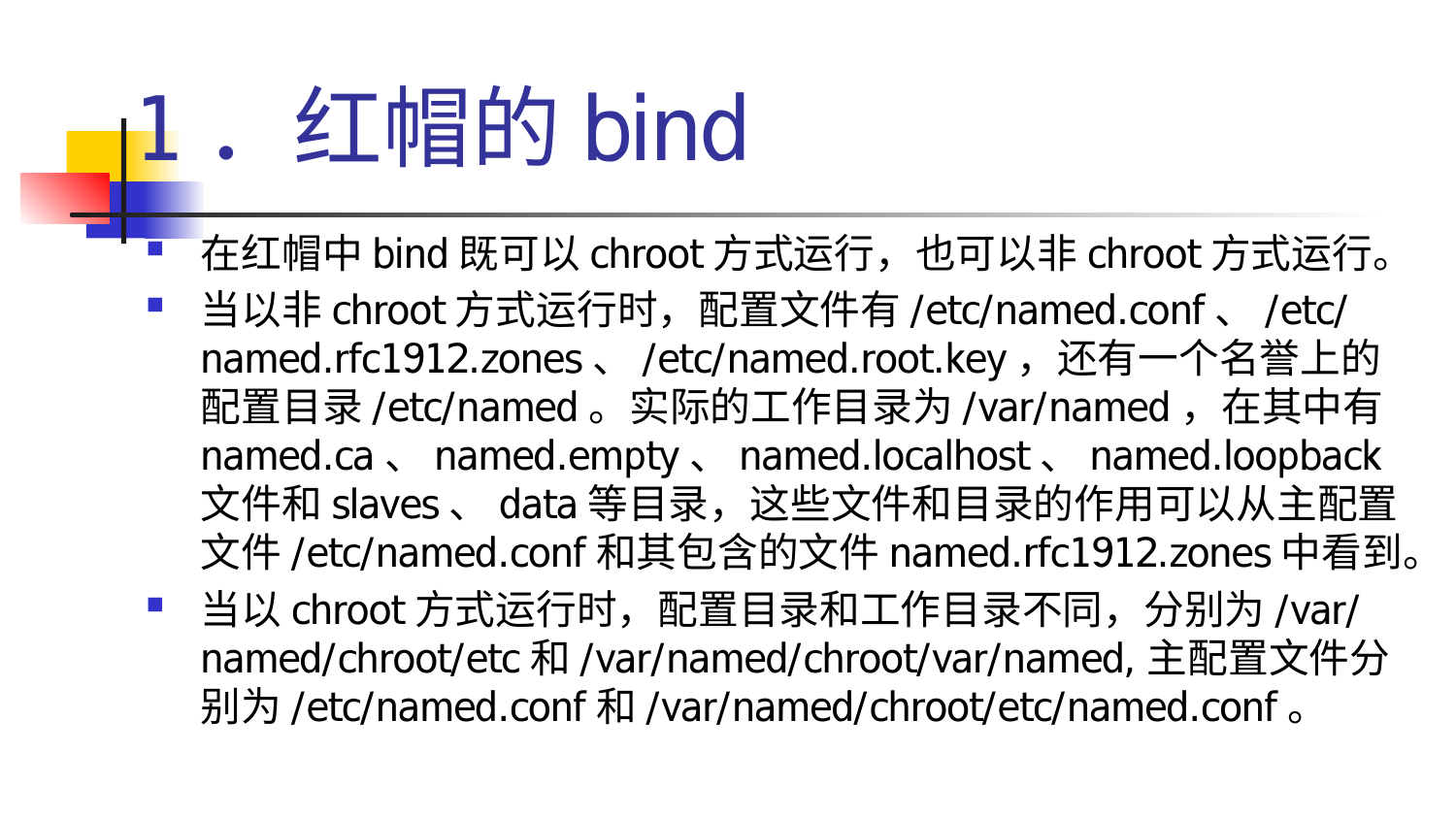

# 1．红帽的bind
在红帽中bind既可以chroot方式运行，也可以非chroot方式运行。
当以非chroot方式运行时，配置文件有/etc/named.conf、/etc/named.rfc1912.zones、/etc/named.root.key，还有一个名誉上的配置目录/etc/named。实际的工作目录为/var/named，在其中有named.ca、named.empty、named.localhost、named.loopback文件和slaves、data等目录，这些文件和目录的作用可以从主配置文件/etc/named.conf和其包含的文件named.rfc1912.zones中看到。
当以chroot方式运行时，配置目录和工作目录不同，分别为/var/named/chroot/etc和/var/named/chroot/var/named,主配置文件分别为/etc/named.conf和/var/named/chroot/etc/named.conf。